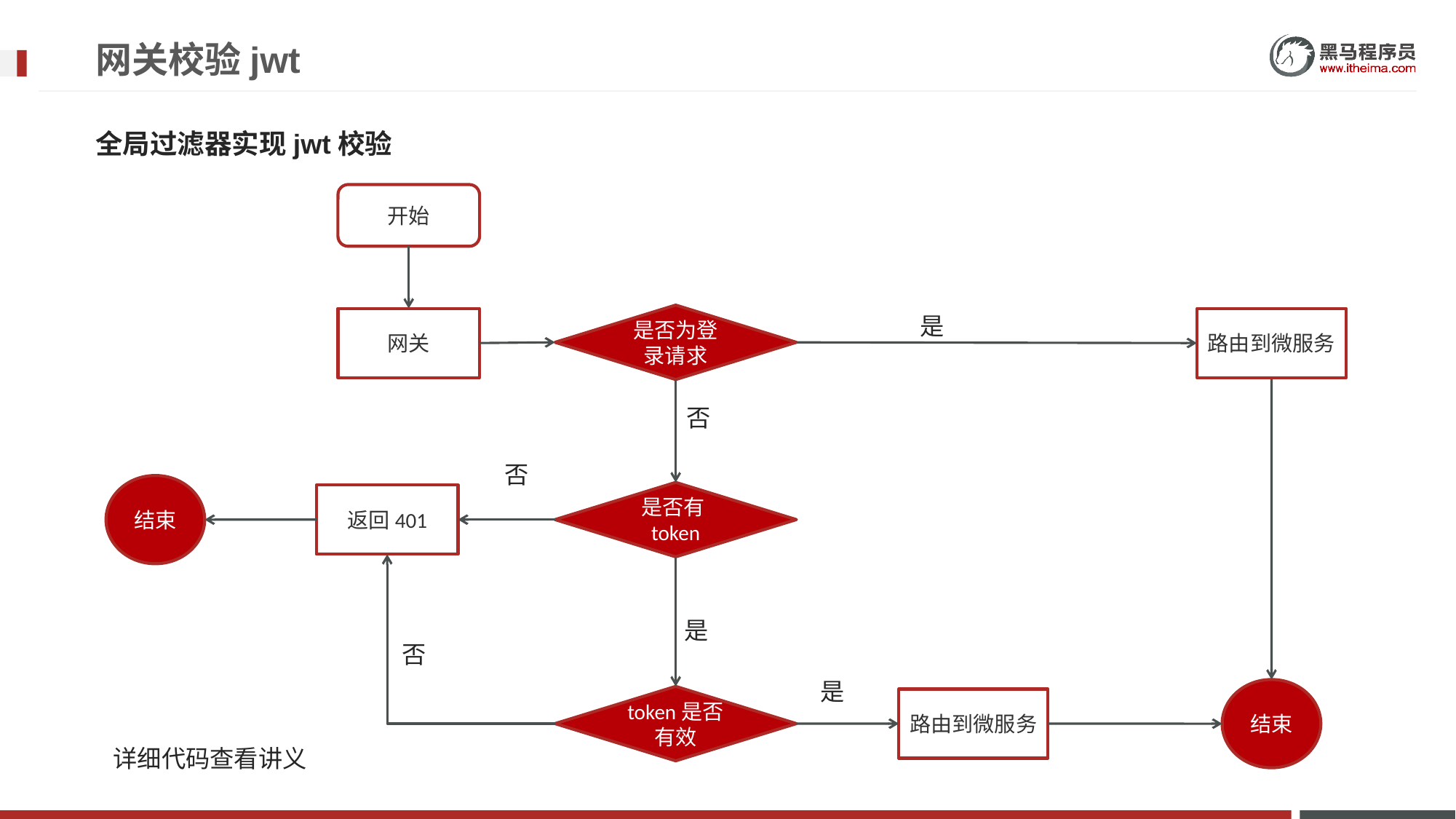

# 网关校验jwt
全局过滤器实现jwt校验
开始
是
路由到微服务
是否为登录请求
网关
否
否
结束
是否有token
返回401
是
否
是
结束
token是否有效
路由到微服务
详细代码查看讲义